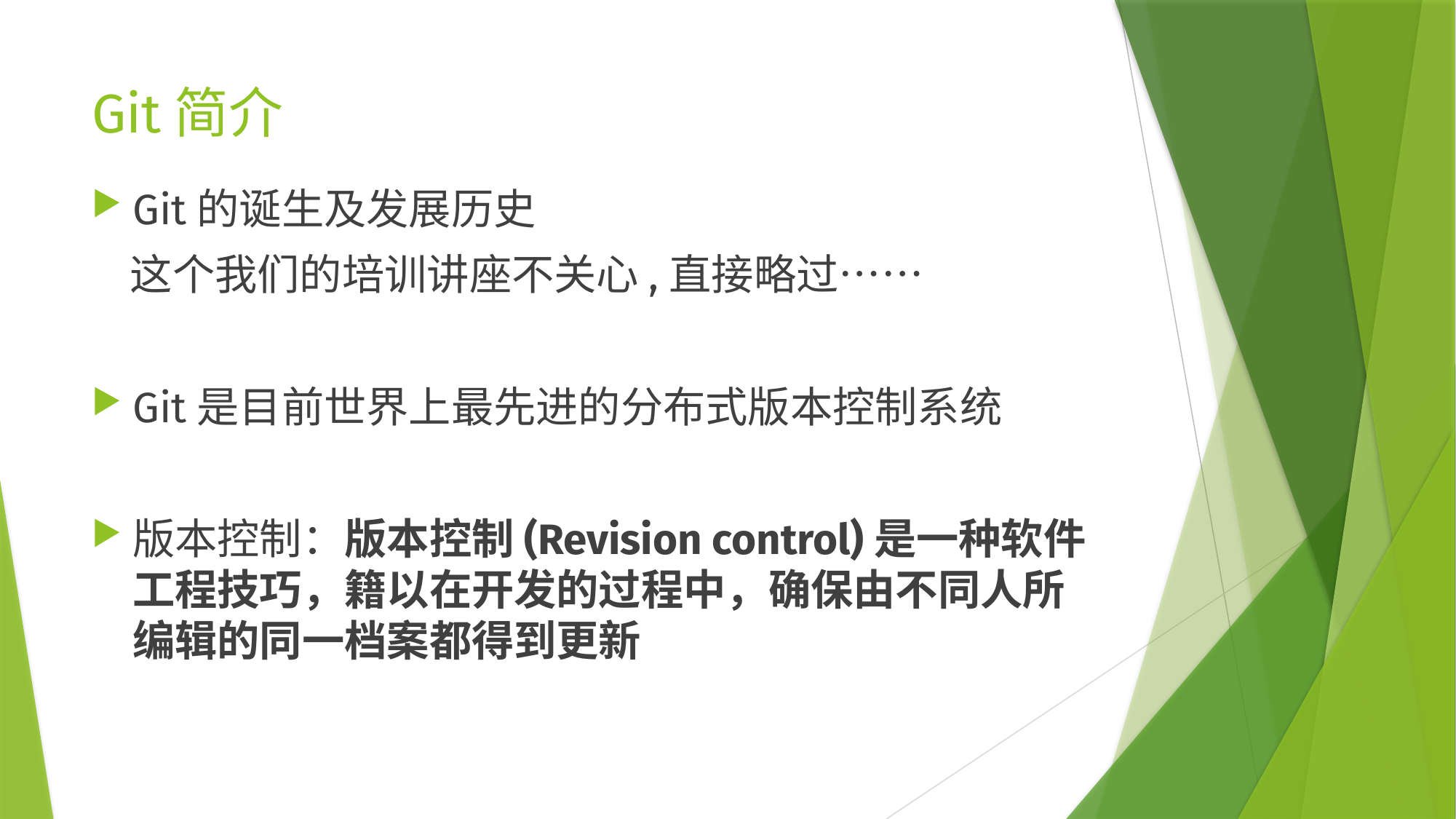

# Git简介
Git的诞生及发展历史
   这个我们的培训讲座不关心,直接略过……

Git是目前世界上最先进的分布式版本控制系统

版本控制：版本控制(Revision control)是一种软件工程技巧，籍以在开发的过程中，确保由不同人所编辑的同一档案都得到更新